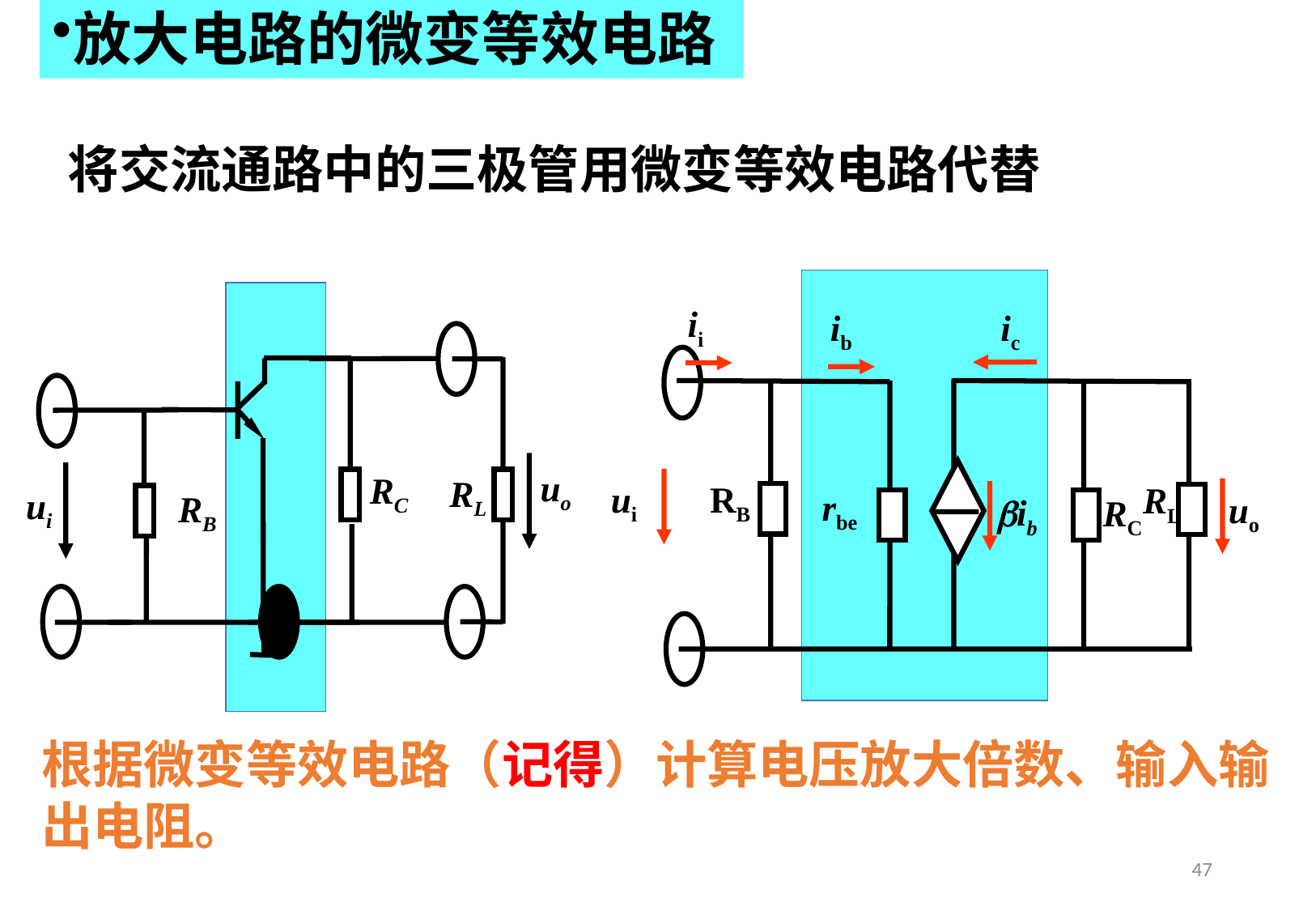

放大电路的微变等效电路
将交流通路中的三极管用微变等效电路代替

ii

ib

ic

ui
RB
RL

rbe

uo

βib
RC

uo

RC
RL

ui
RB

根据微变等效电路（记得）计算电压放大倍数、输入输出电阻。
47